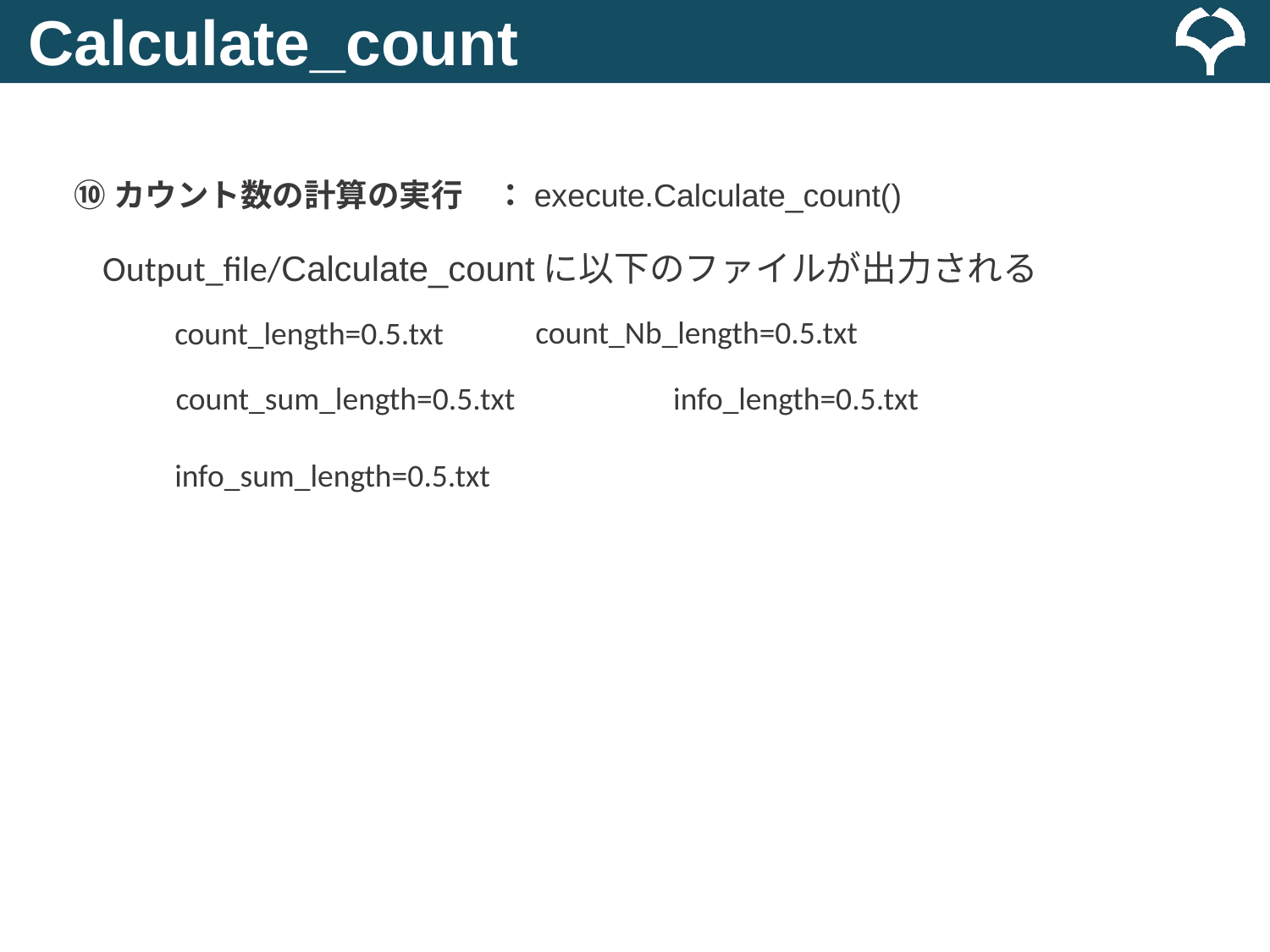

Calculate_count
⑩カウント数の計算の実行　：execute.Calculate_count()
Output_file/Calculate_countに以下のファイルが出力される
count_Nb_length=0.5.txt
count_length=0.5.txt
count_sum_length=0.5.txt
info_length=0.5.txt
info_sum_length=0.5.txt